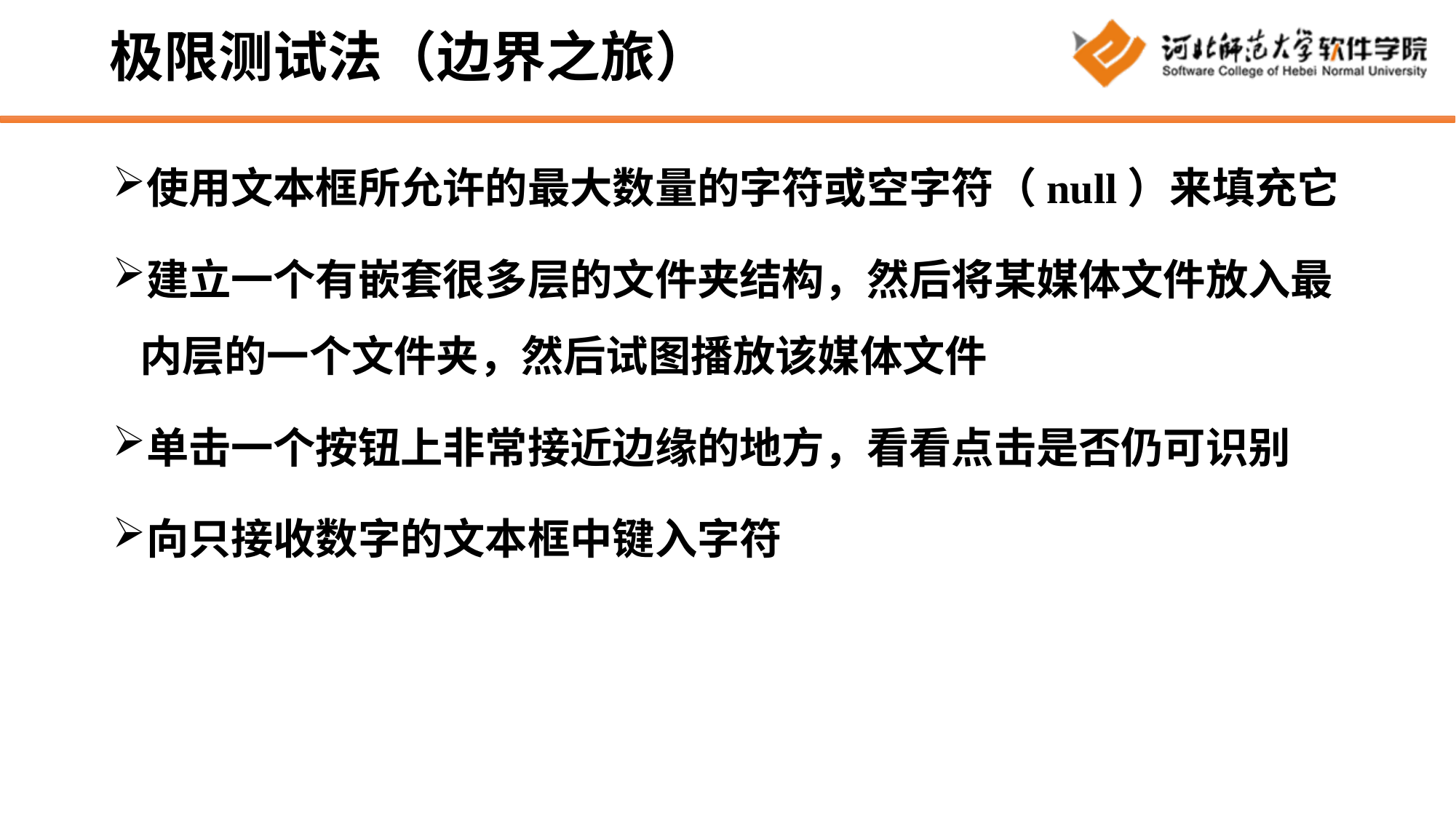

# 极限测试法（边界之旅）
使用文本框所允许的最大数量的字符或空字符（null）来填充它
建立一个有嵌套很多层的文件夹结构，然后将某媒体文件放入最内层的一个文件夹，然后试图播放该媒体文件
单击一个按钮上非常接近边缘的地方，看看点击是否仍可识别
向只接收数字的文本框中键入字符